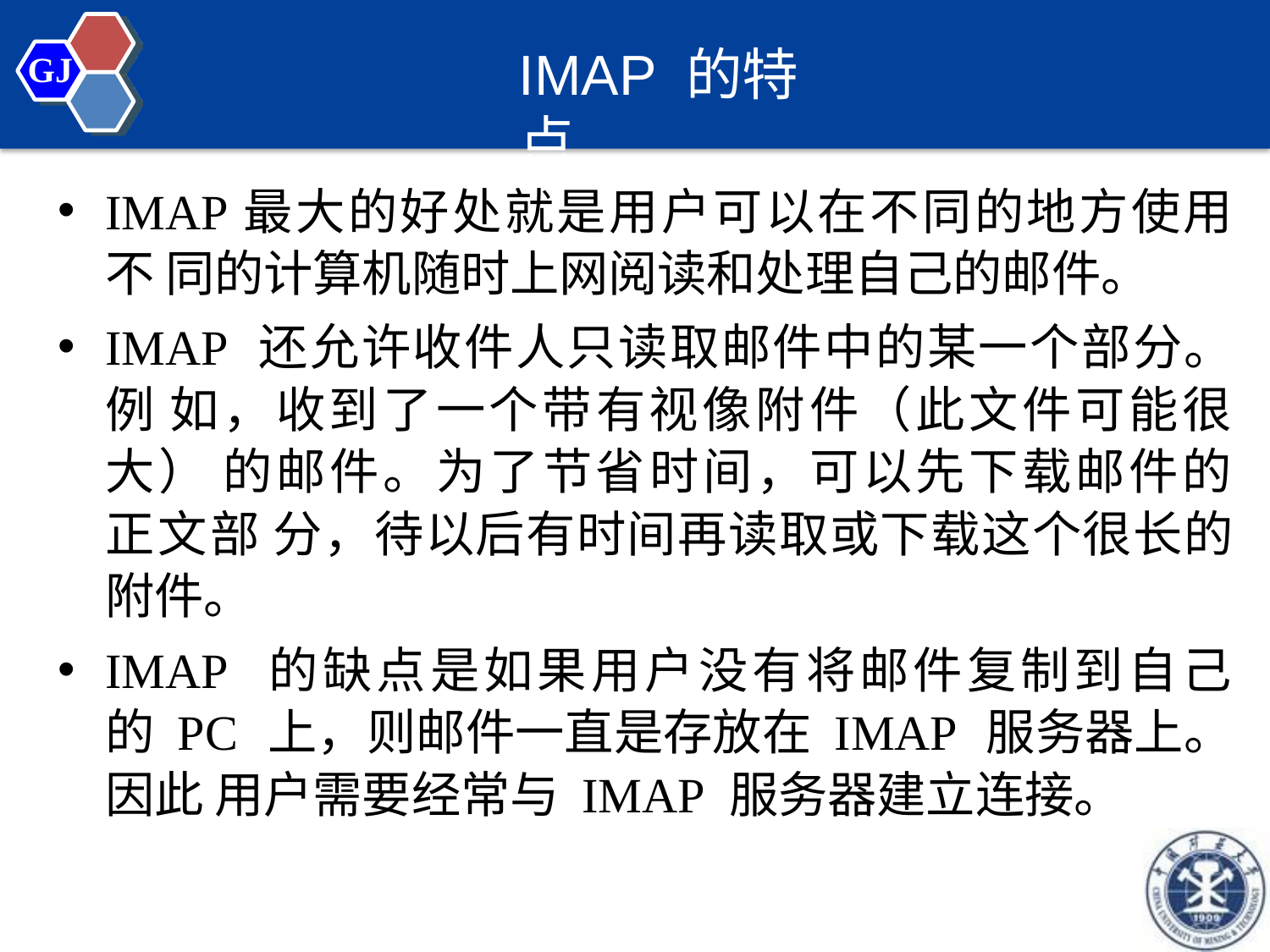

# IMAP 的特点
GJ
IMAP最大的好处就是用户可以在不同的地方使用不 同的计算机随时上网阅读和处理自己的邮件。
IMAP 还允许收件人只读取邮件中的某一个部分。例 如，收到了一个带有视像附件（此文件可能很大） 的邮件。为了节省时间，可以先下载邮件的正文部 分，待以后有时间再读取或下载这个很长的附件。
IMAP 的缺点是如果用户没有将邮件复制到自己的 PC 上，则邮件一直是存放在 IMAP 服务器上。因此 用户需要经常与 IMAP 服务器建立连接。